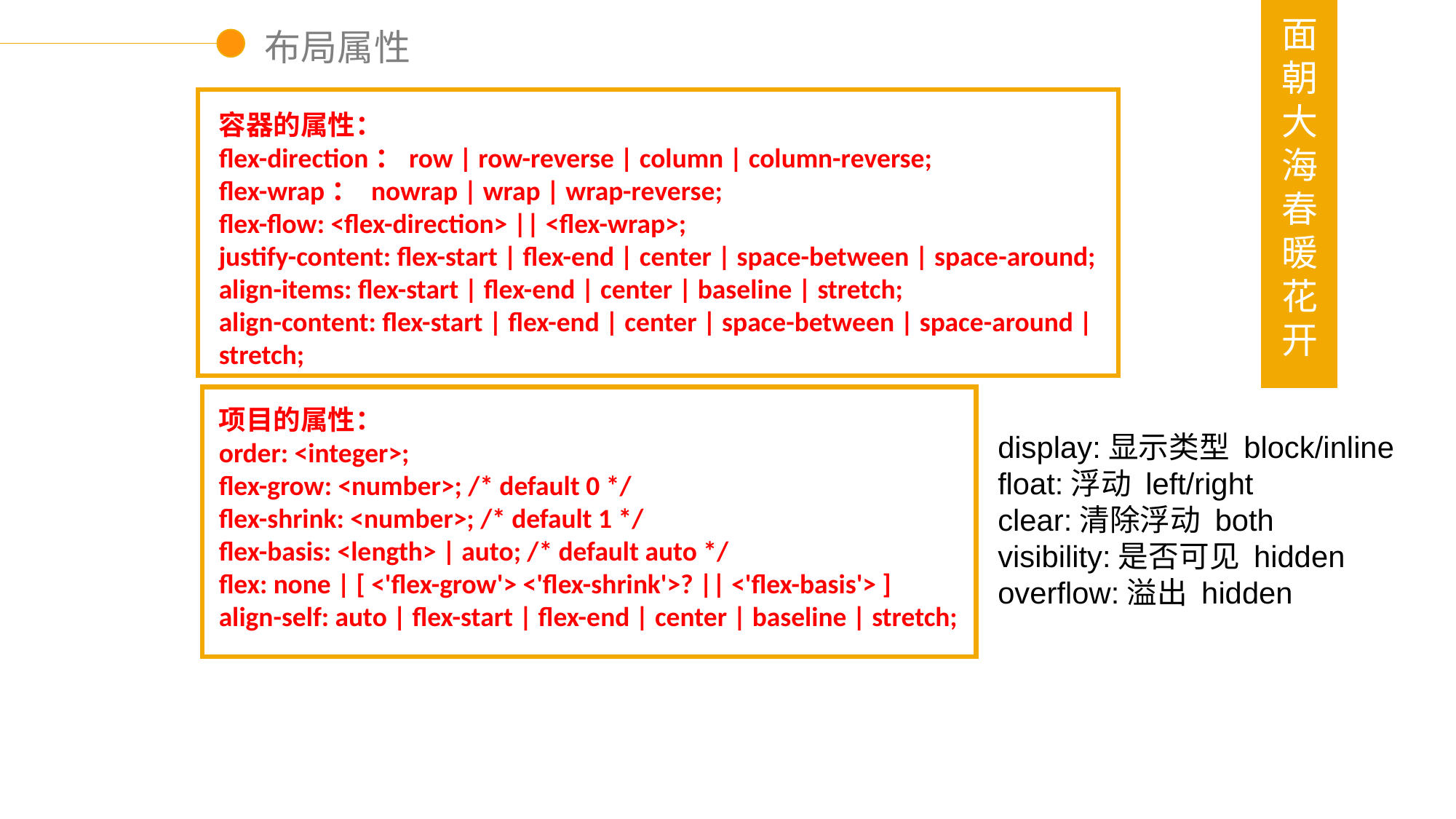

面朝大海 春暖花开
布局属性

容器的属性：
flex-direction：row | row-reverse | column | column-reverse;
flex-wrap： nowrap | wrap | wrap-reverse;
flex-flow: <flex-direction> || <flex-wrap>;
justify-content: flex-start | flex-end | center | space-between | space-around;
align-items: flex-start | flex-end | center | baseline | stretch;
align-content: flex-start | flex-end | center | space-between | space-around | stretch;

项目的属性：
order: <integer>;
flex-grow: <number>; /* default 0 */
flex-shrink: <number>; /* default 1 */
flex-basis: <length> | auto; /* default auto */
flex: none | [ <'flex-grow'> <'flex-shrink'>? || <'flex-basis'> ]
align-self: auto | flex-start | flex-end | center | baseline | stretch;

display:显示类型 block/inline
float:浮动 left/right
clear:清除浮动 both
visibility:是否可见 hidden
overflow:溢出 hidden